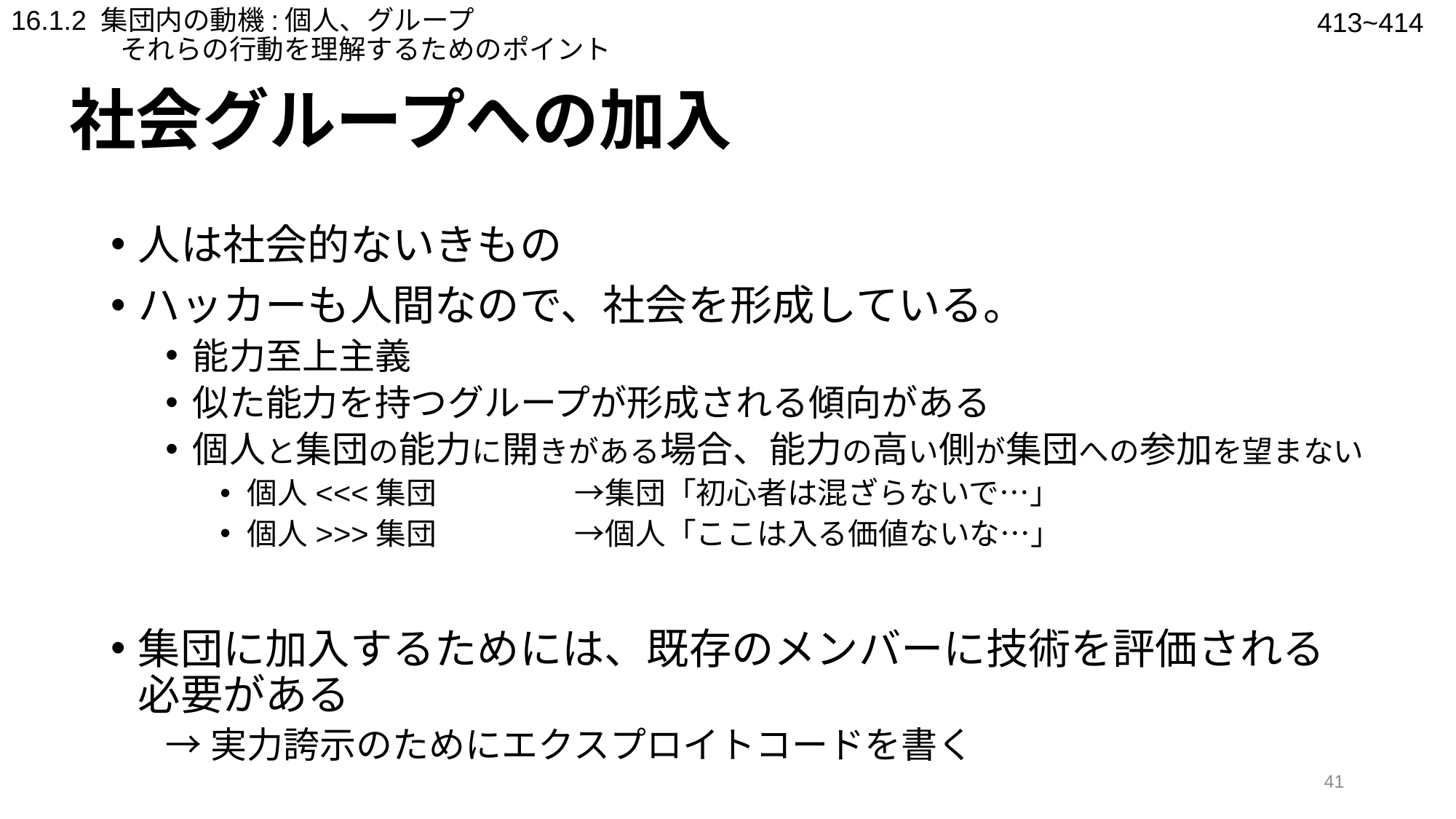

413~414
# 16.1.2 集団内の動機:個人、グループ それらの行動を理解するためのポイント
社会グループへの加入
人は社会的ないきもの
ハッカーも人間なので、社会を形成している。
能力至上主義
似た能力を持つグループが形成される傾向がある
個人と集団の能力に開きがある場合、能力の高い側が集団への参加を望まない
個人<<<集団		→集団「初心者は混ざらないで…」
個人>>>集団		→個人「ここは入る価値ないな…」

集団に加入するためには、既存のメンバーに技術を評価される必要がある
→実力誇示のためにエクスプロイトコードを書く
41